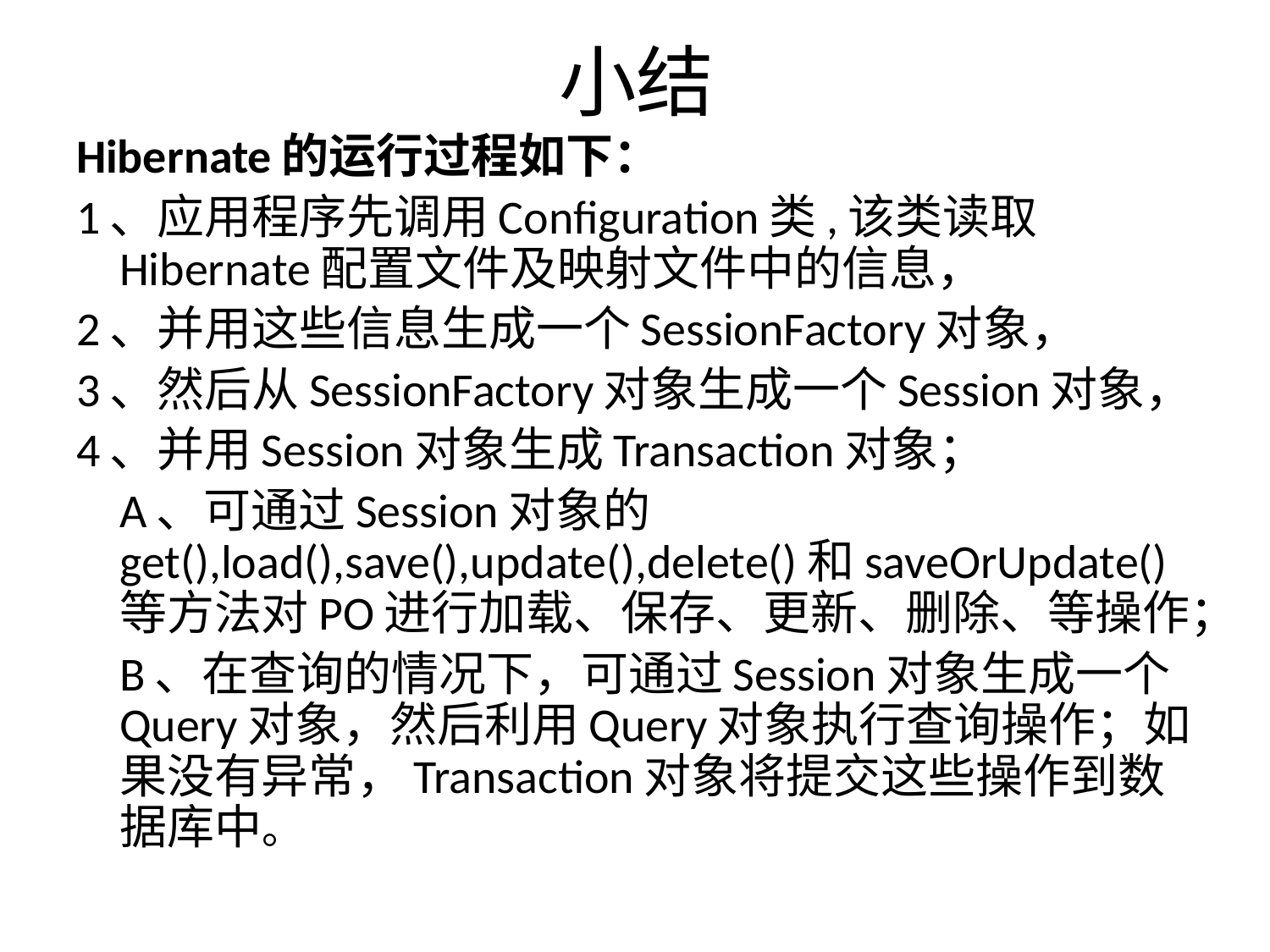

# 小结
Hibernate的运行过程如下：
1、应用程序先调用Configuration类,该类读取Hibernate配置文件及映射文件中的信息，
2、并用这些信息生成一个SessionFactory对象，
3、然后从SessionFactory对象生成一个Session对象，
4、并用Session对象生成Transaction对象；
    A、可通过Session对象的get(),load(),save(),update(),delete()和saveOrUpdate()等方法对PO进行加载、保存、更新、删除、等操作；
    B、在查询的情况下，可通过Session对象生成一个Query对象，然后利用Query对象执行查询操作；如果没有异常，Transaction对象将提交这些操作到数据库中。